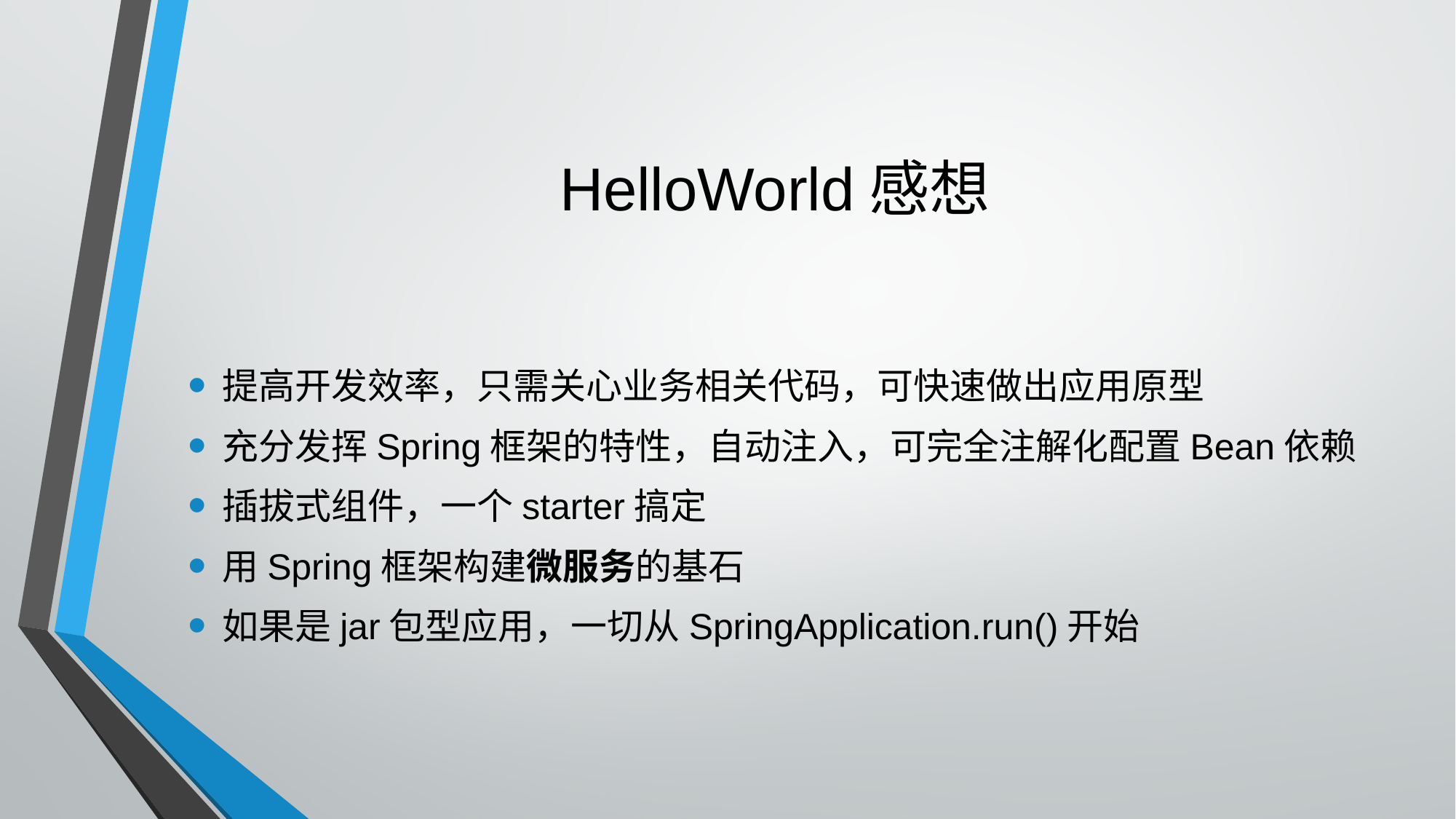

# HelloWorld感想
提高开发效率，只需关心业务相关代码，可快速做出应用原型
充分发挥Spring框架的特性，自动注入，可完全注解化配置Bean依赖
插拔式组件，一个starter搞定
用Spring框架构建微服务的基石
如果是jar包型应用，一切从SpringApplication.run()开始